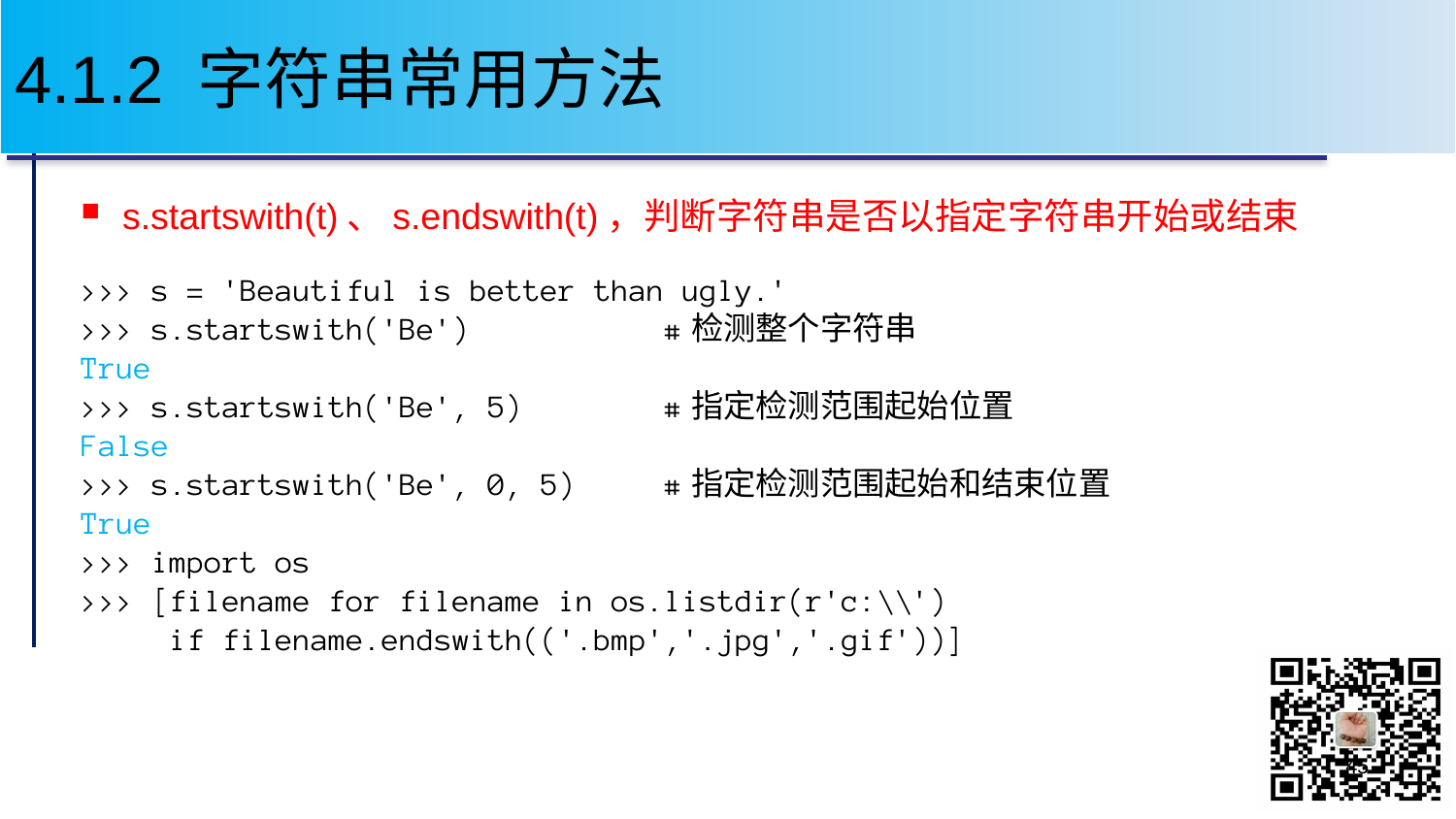

# 4.1.2 字符串常用方法
s.startswith(t)、s.endswith(t)，判断字符串是否以指定字符串开始或结束

>>> s = 'Beautiful is better than ugly.'
>>> s.startswith('Be')           #检测整个字符串
True
>>> s.startswith('Be', 5)        #指定检测范围起始位置
False
>>> s.startswith('Be', 0, 5)     #指定检测范围起始和结束位置
True
>>> import os
>>> [filename for filename in os.listdir(r'c:\\')
     if filename.endswith(('.bmp','.jpg','.gif'))]
45